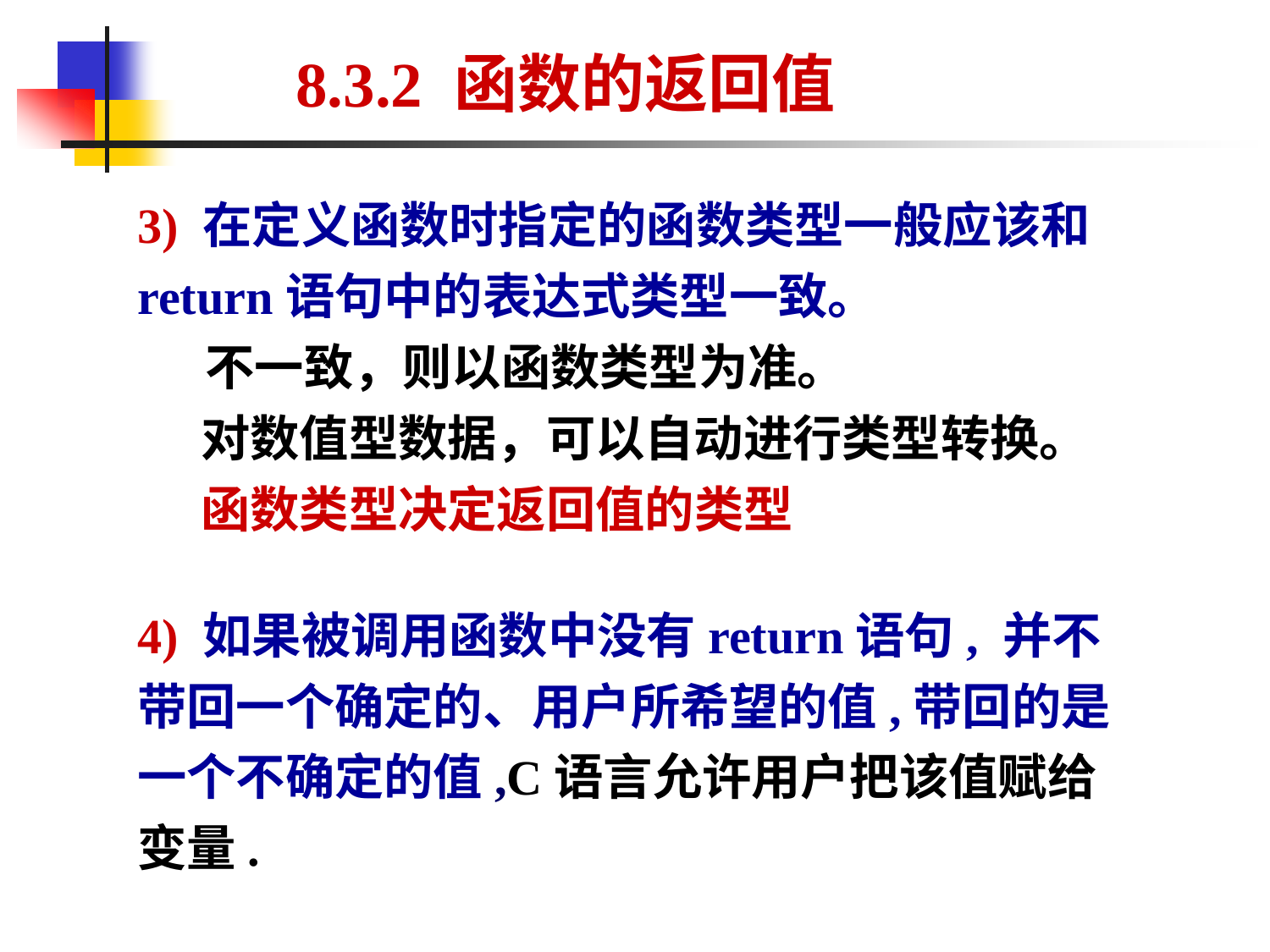

8.3.2 函数的返回值
3) 在定义函数时指定的函数类型一般应该和return语句中的表达式类型一致。
     不一致，则以函数类型为准。
对数值型数据，可以自动进行类型转换。函数类型决定返回值的类型
4) 如果被调用函数中没有return语句, 并不带回一个确定的、用户所希望的值,带回的是一个不确定的值,C语言允许用户把该值赋给变量.